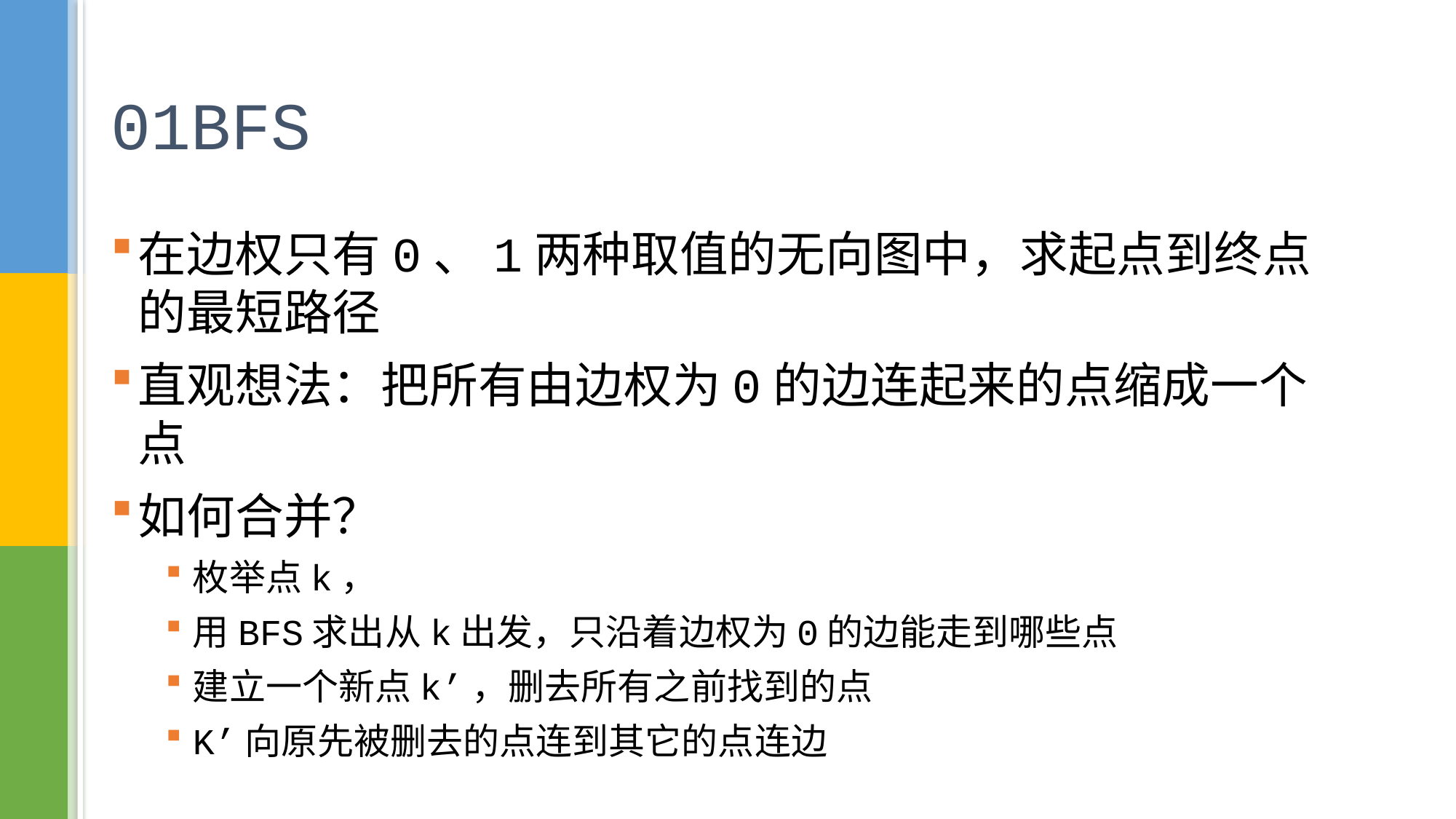

# 01BFS
在边权只有0、1两种取值的无向图中，求起点到终点的最短路径
直观想法：把所有由边权为0的边连起来的点缩成一个点
如何合并？
枚举点k，
用BFS求出从k出发，只沿着边权为0的边能走到哪些点
建立一个新点k’，删去所有之前找到的点
K’向原先被删去的点连到其它的点连边